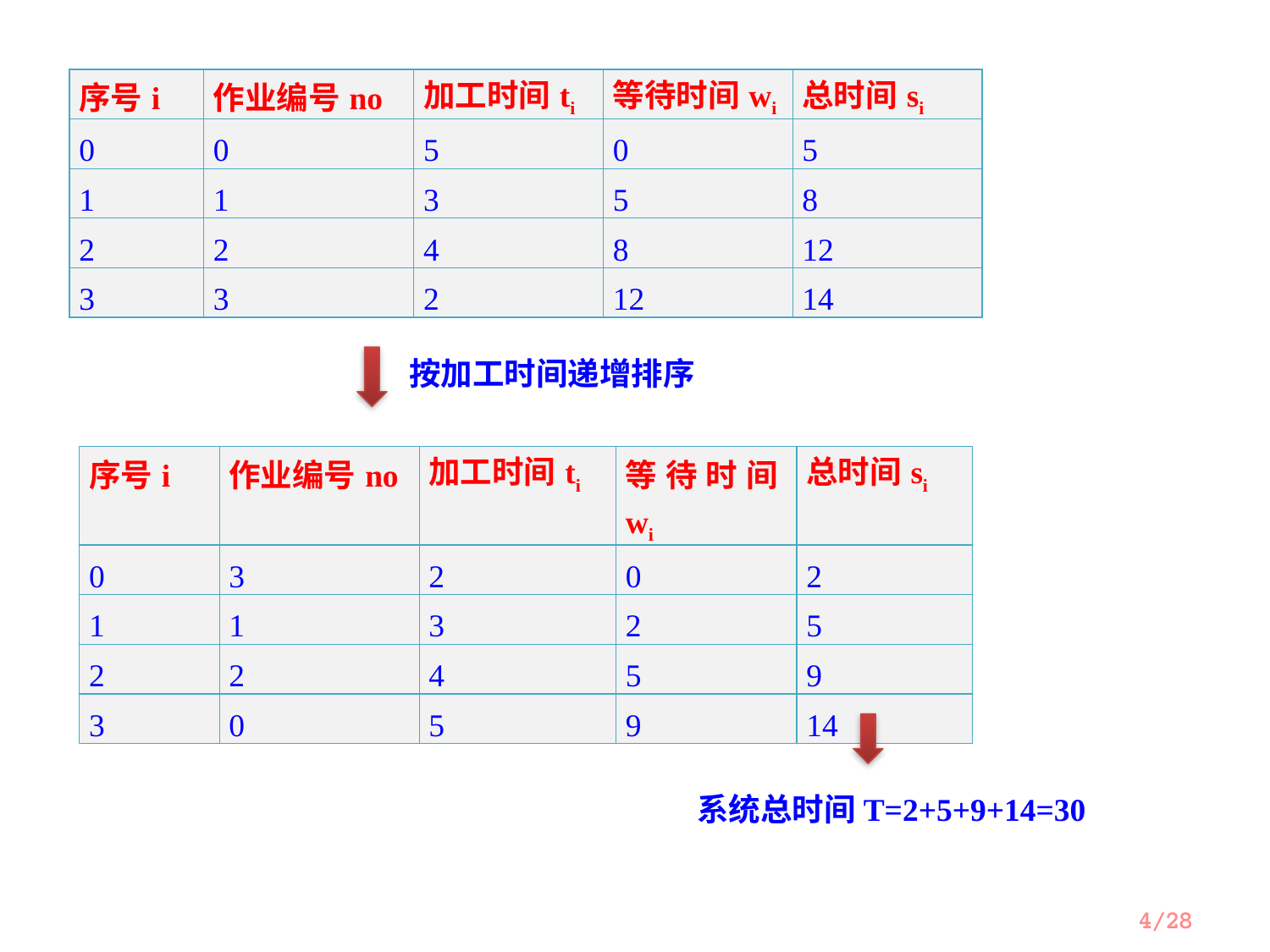

| 序号i | 作业编号no | 加工时间ti | 等待时间wi | 总时间si |
| --- | --- | --- | --- | --- |
| 0 | 0 | 5 | 0 | 5 |
| 1 | 1 | 3 | 5 | 8 |
| 2 | 2 | 4 | 8 | 12 |
| 3 | 3 | 2 | 12 | 14 |

按加工时间递增排序
| 序号i | 作业编号no | 加工时间ti | 等待时间wi | 总时间si |
| --- | --- | --- | --- | --- |
| 0 | 3 | 2 | 0 | 2 |
| 1 | 1 | 3 | 2 | 5 |
| 2 | 2 | 4 | 5 | 9 |
| 3 | 0 | 5 | 9 | 14 |

系统总时间T=2+5+9+14=30
4/28